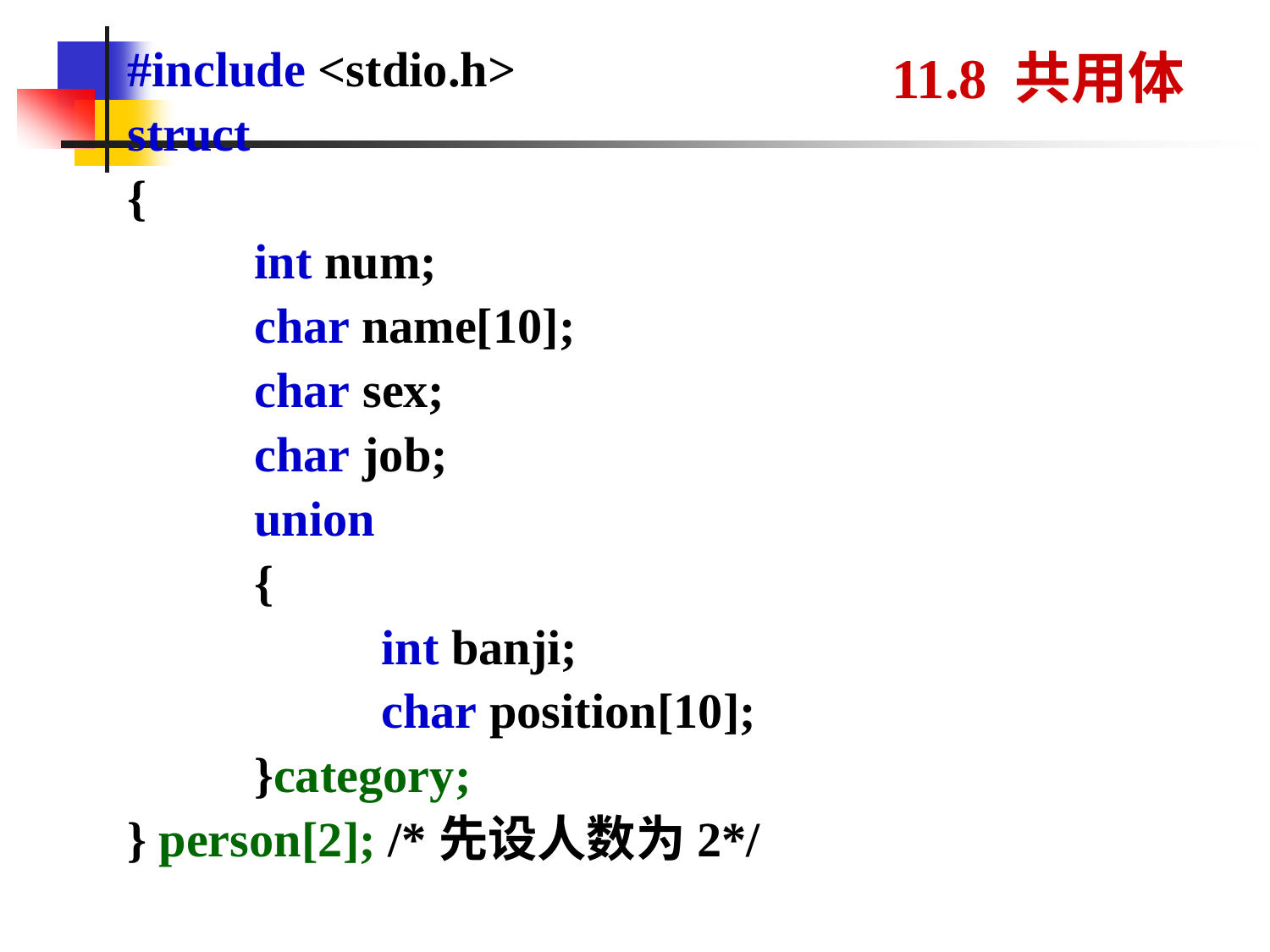

#include <stdio.h>
struct
{
	int num;
	char name[10];
	char sex;
	char job;
	union
	{
		int banji;
		char position[10];
	}category;
} person[2]; /*先设人数为2*/
 11.8 共用体